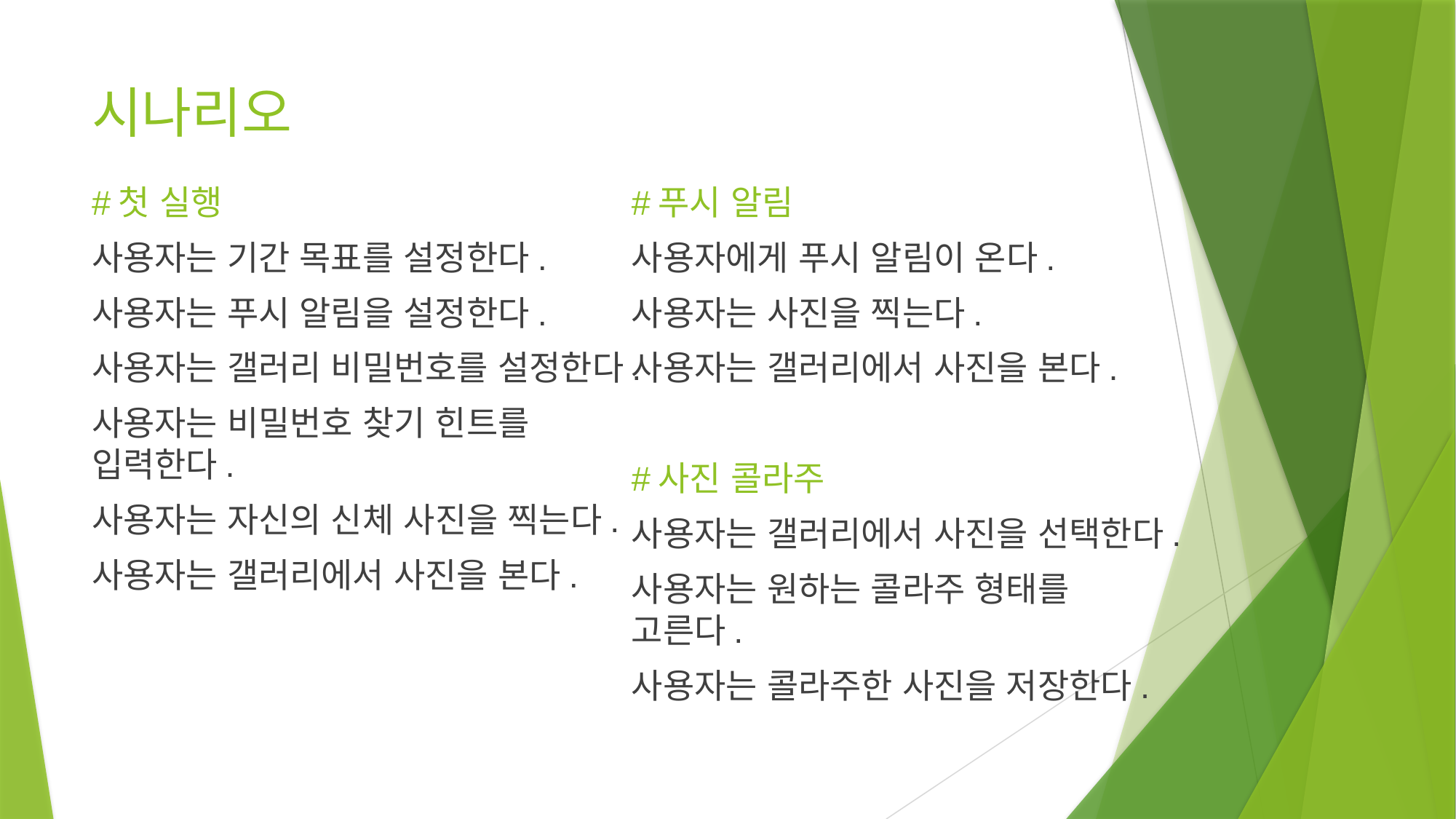

# 시나리오
#첫 실행
사용자는 기간 목표를 설정한다.
사용자는 푸시 알림을 설정한다.
사용자는 갤러리 비밀번호를 설정한다.
사용자는 비밀번호 찾기 힌트를 입력한다.
사용자는 자신의 신체 사진을 찍는다.
사용자는 갤러리에서 사진을 본다.

#푸시 알림
사용자에게 푸시 알림이 온다.
사용자는 사진을 찍는다.
사용자는 갤러리에서 사진을 본다.

#사진 콜라주
사용자는 갤러리에서 사진을 선택한다.
사용자는 원하는 콜라주 형태를 고른다.
사용자는 콜라주한 사진을 저장한다.